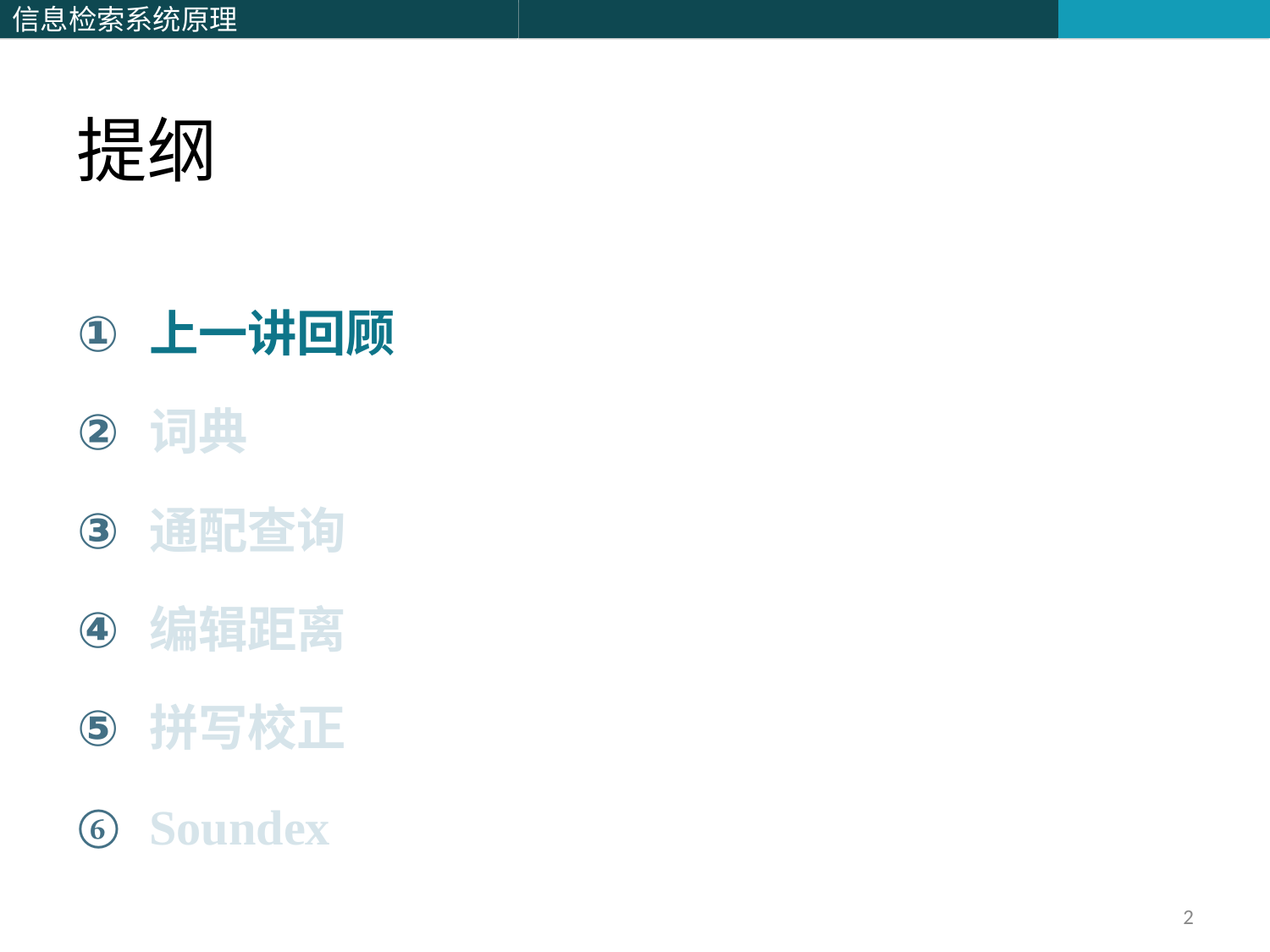

# 提纲
上一讲回顾
词典
通配查询
编辑距离
拼写校正
Soundex
2